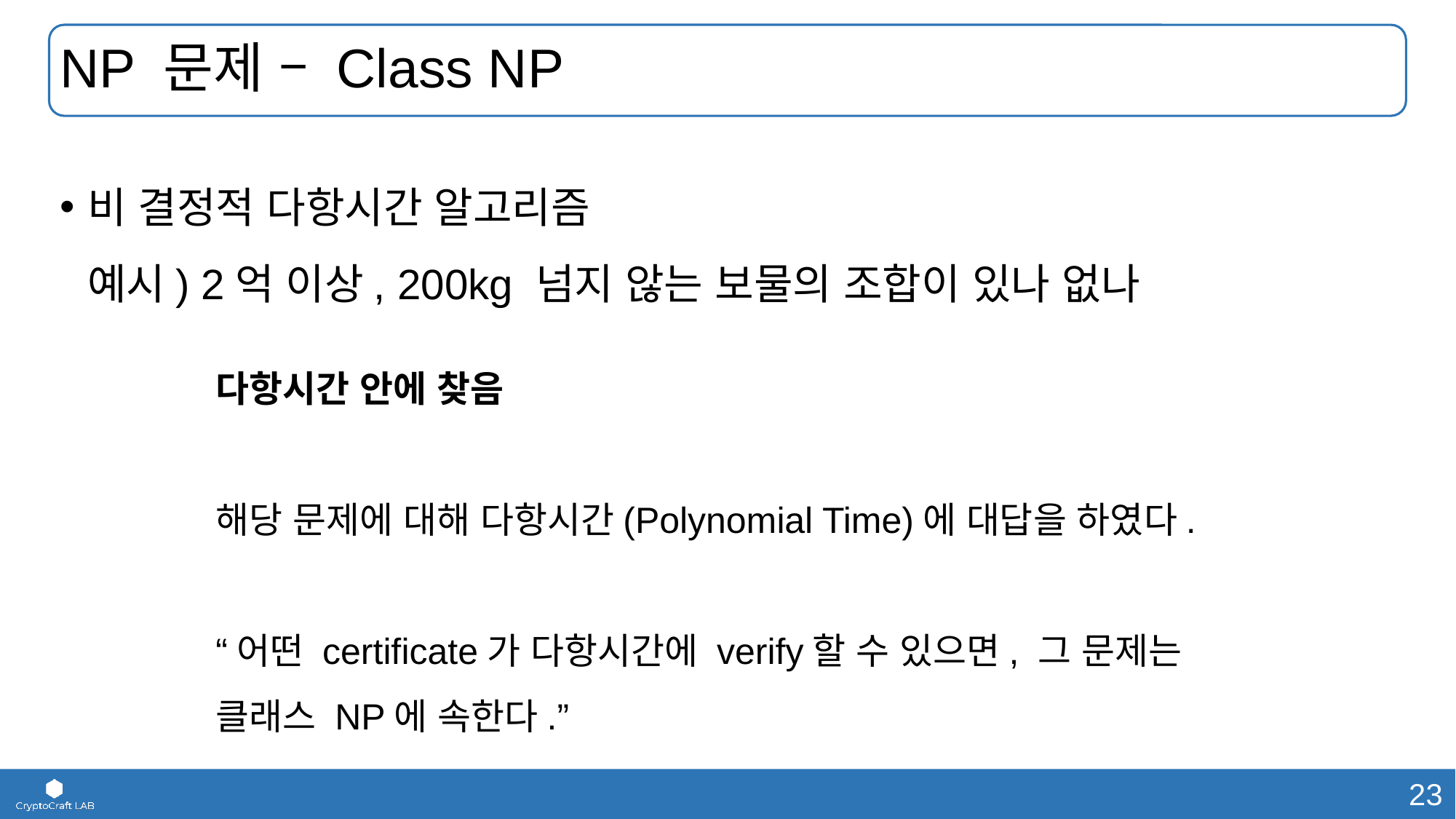

# NP 문제 – Class NP
비 결정적 다항시간 알고리즘
예시) 2억 이상, 200kg 넘지 않는 보물의 조합이 있나 없나
다항시간 안에 찾음

해당 문제에 대해 다항시간(Polynomial Time)에 대답을 하였다.
“어떤 certificate가 다항시간에 verify할 수 있으면, 그 문제는
클래스 NP에 속한다.”